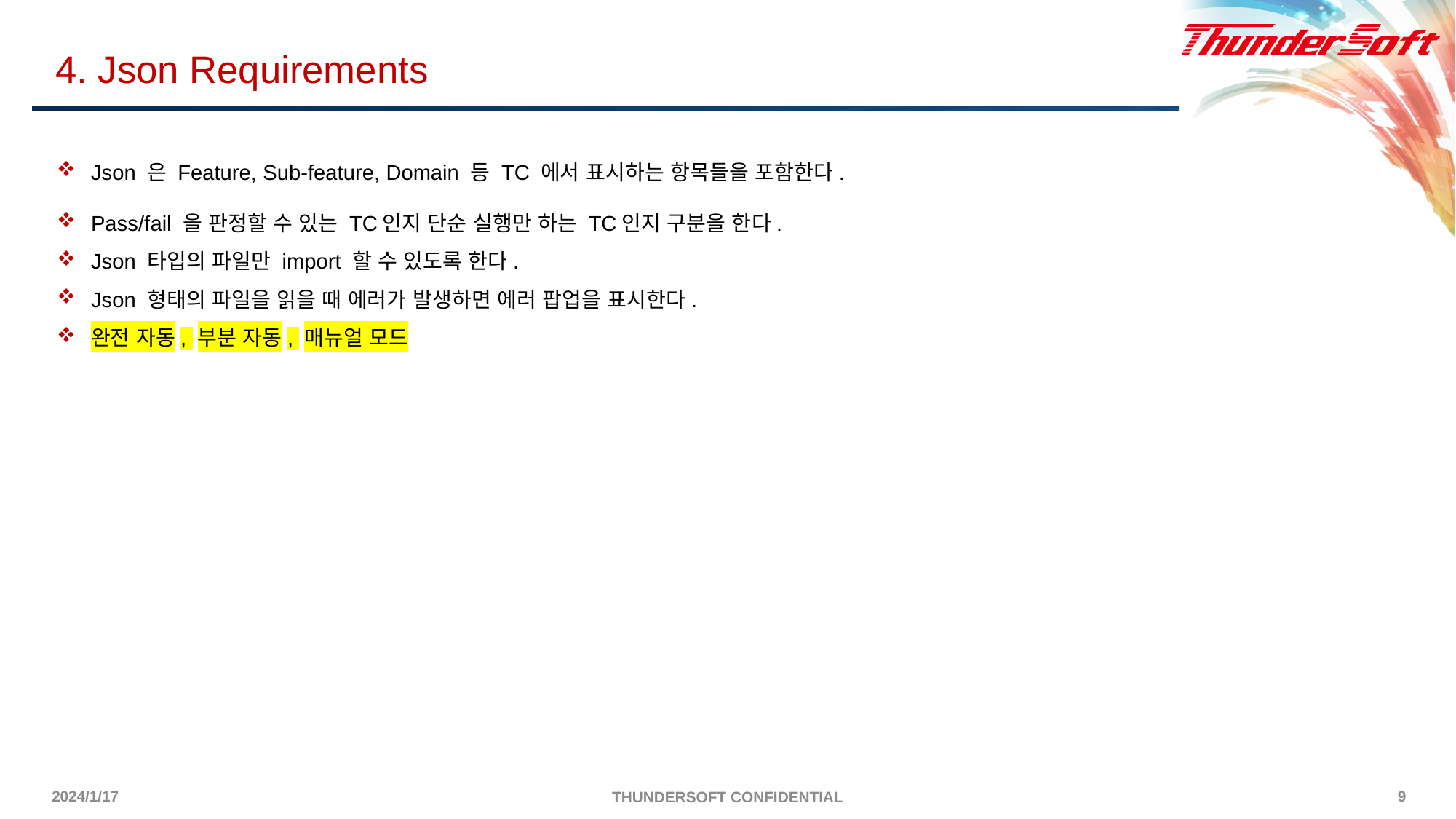

4. Json Requirements
Json 은 Feature, Sub-feature, Domain 등 TC 에서 표시하는 항목들을 포함한다.
Pass/fail 을 판정할 수 있는 TC인지 단순 실행만 하는 TC인지 구분을 한다.
Json 타입의 파일만 import 할 수 있도록 한다.
Json 형태의 파일을 읽을 때 에러가 발생하면 에러 팝업을 표시한다.
완전 자동, 부분 자동, 매뉴얼 모드

2024/1/17
9
THUNDERSOFT CONFIDENTIAL